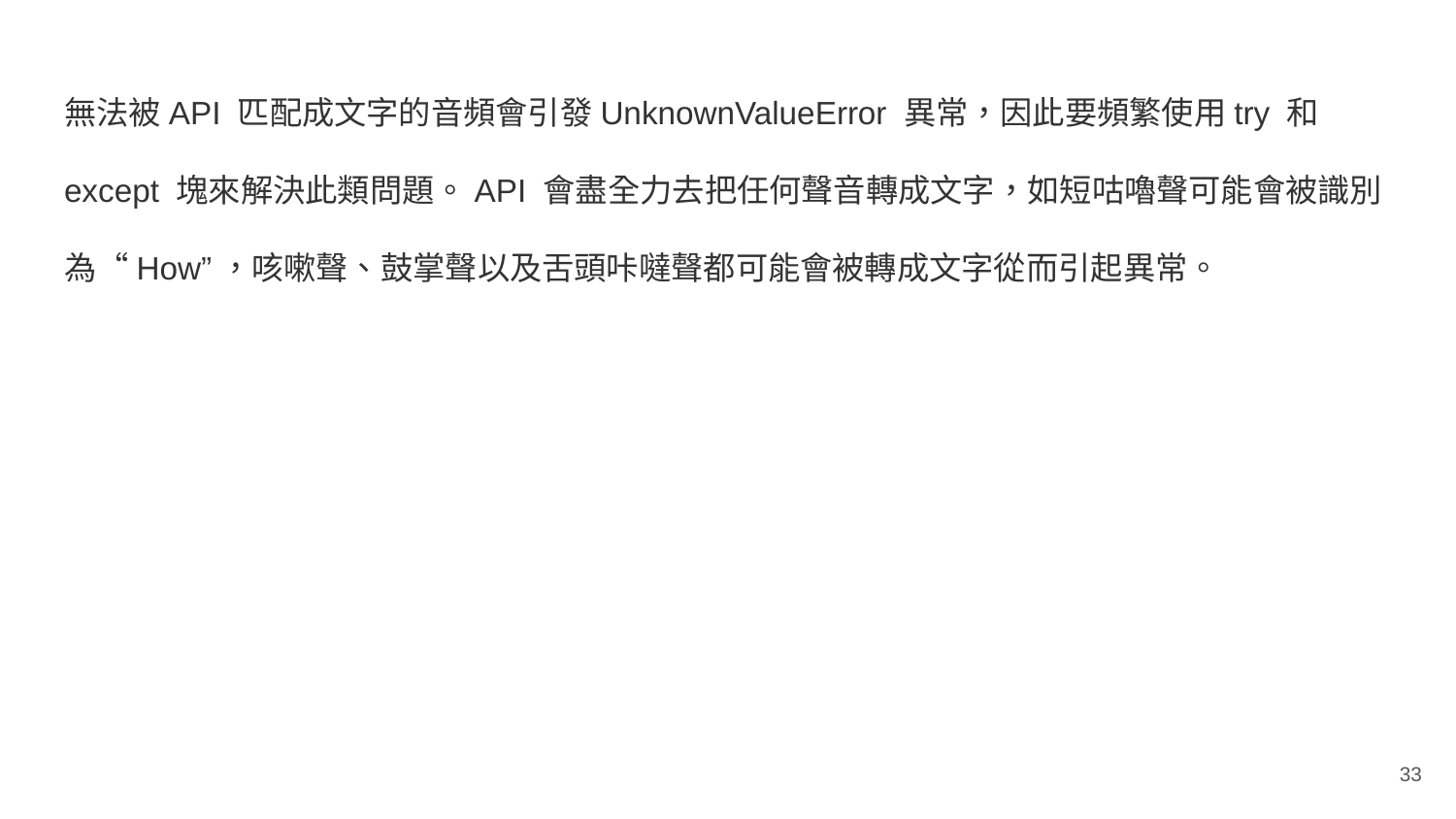

無法被API 匹配成文字的音頻會引發UnknownValueError 異常，因此要頻繁使用try 和except 塊來解決此類問題。API 會盡全力去把任何聲音轉成文字，如短咕嚕聲可能會被識別為“How”，咳嗽聲、鼓掌聲以及舌頭咔噠聲都可能會被轉成文字從而引起異常。
33